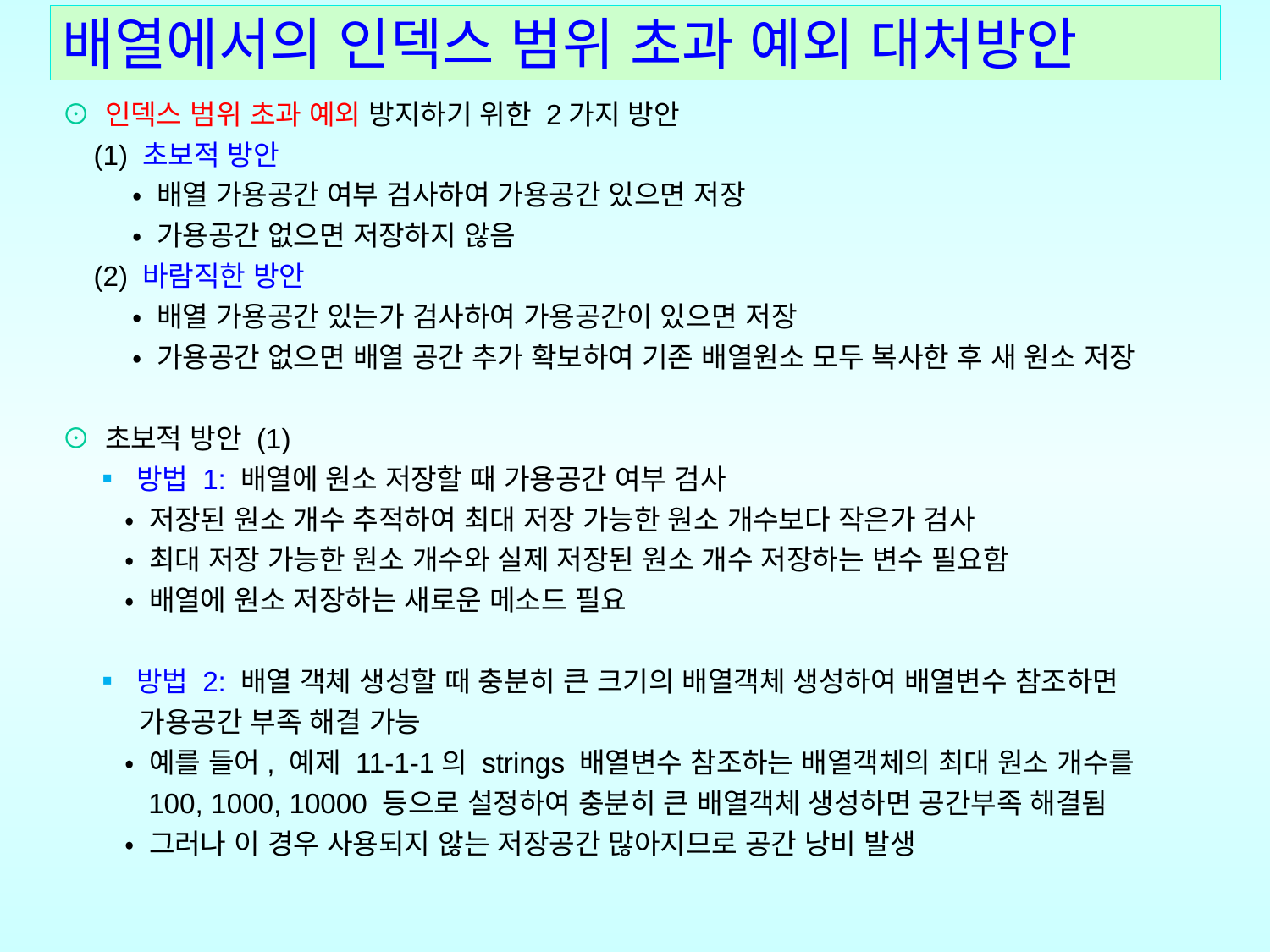

# 배열에서의 인덱스 범위 초과 예외 대처방안
⊙ 인덱스 범위 초과 예외 방지하기 위한 2가지 방안
    (1) 초보적 방안
         • 배열 가용공간 여부 검사하여 가용공간 있으면 저장
         • 가용공간 없으면 저장하지 않음
    (2) 바람직한 방안
         • 배열 가용공간 있는가 검사하여 가용공간이 있으면 저장
         • 가용공간 없으면 배열 공간 추가 확보하여 기존 배열원소 모두 복사한 후 새 원소 저장

⊙ 초보적 방안 (1)
    ▪ 방법 1: 배열에 원소 저장할 때 가용공간 여부 검사
        • 저장된 원소 개수 추적하여 최대 저장 가능한 원소 개수보다 작은가 검사
        • 최대 저장 가능한 원소 개수와 실제 저장된 원소 개수 저장하는 변수 필요함
        • 배열에 원소 저장하는 새로운 메소드 필요

    ▪ 방법 2: 배열 객체 생성할 때 충분히 큰 크기의 배열객체 생성하여 배열변수 참조하면
         가용공간 부족 해결 가능
        • 예를 들어, 예제 11-1-1의 strings 배열변수 참조하는 배열객체의 최대 원소 개수를
           100, 1000, 10000 등으로 설정하여 충분히 큰 배열객체 생성하면 공간부족 해결됨
        • 그러나 이 경우 사용되지 않는 저장공간 많아지므로 공간 낭비 발생